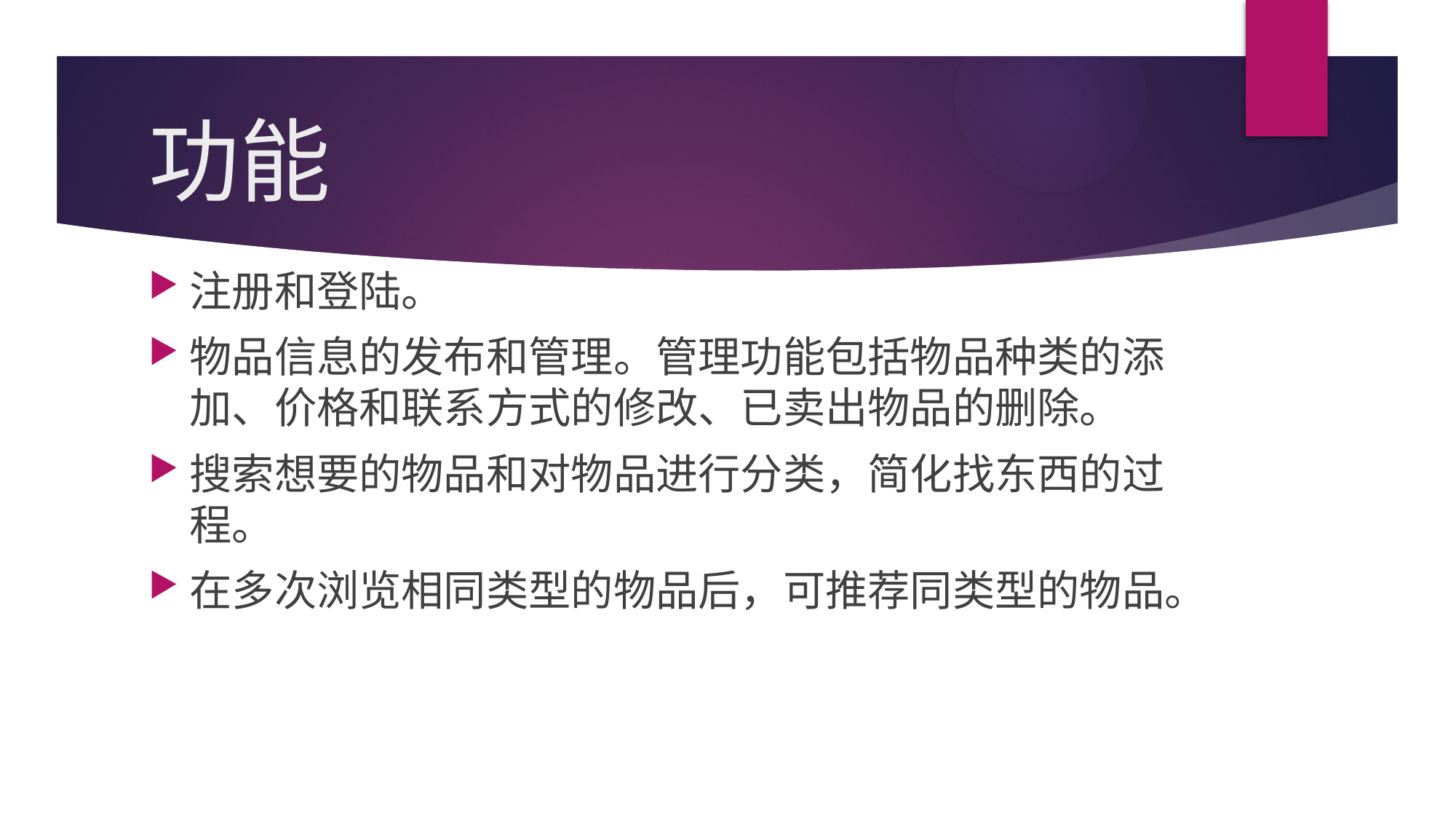

# 功能
注册和登陆。
物品信息的发布和管理。管理功能包括物品种类的添加、价格和联系方式的修改、已卖出物品的删除。
搜索想要的物品和对物品进行分类，简化找东西的过程。
在多次浏览相同类型的物品后，可推荐同类型的物品。